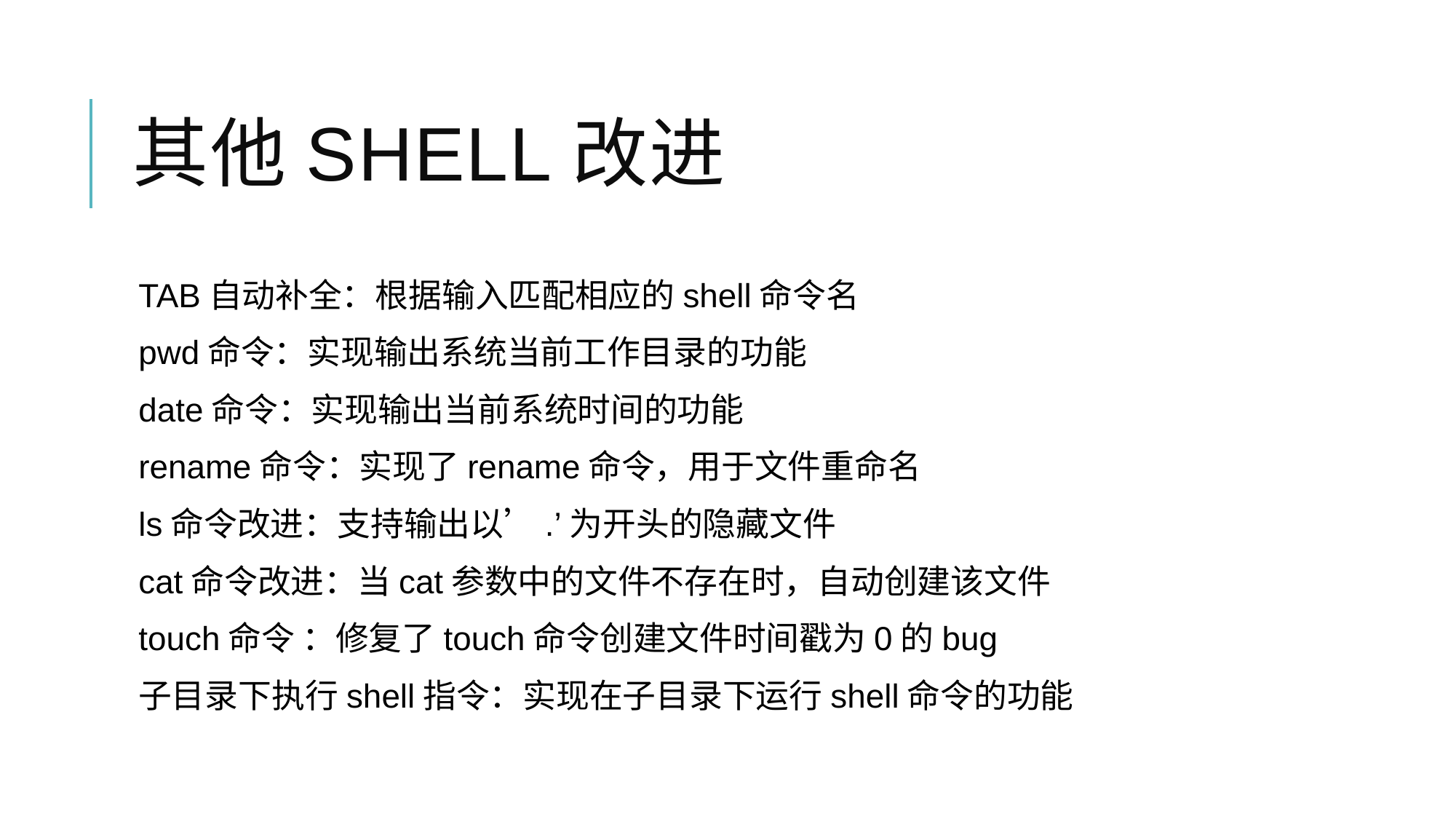

# 其他shell改进
TAB自动补全：根据输入匹配相应的shell命令名
pwd命令：实现输出系统当前工作目录的功能
date命令：实现输出当前系统时间的功能
rename命令：实现了rename命令，用于文件重命名
ls命令改进：支持输出以’.’为开头的隐藏文件
cat命令改进：当cat参数中的文件不存在时，自动创建该文件
touch命令 ：修复了touch命令创建文件时间戳为0的bug
子目录下执行shell指令：实现在子目录下运行shell命令的功能